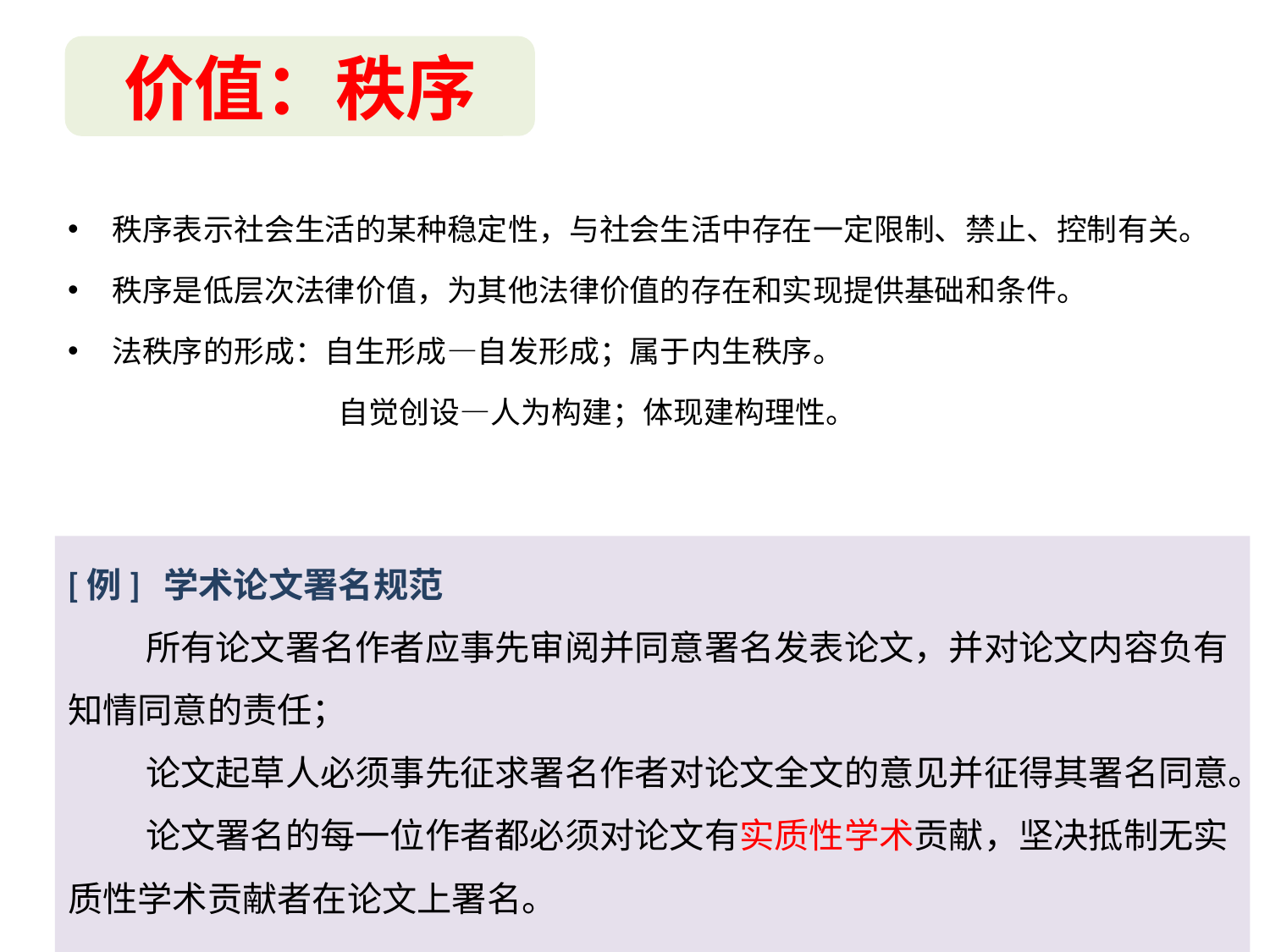

价值：秩序
秩序表示社会生活的某种稳定性，与社会生活中存在一定限制、禁止、控制有关。
秩序是低层次法律价值，为其他法律价值的存在和实现提供基础和条件。
法秩序的形成：自生形成—自发形成；属于内生秩序。
                                       自觉创设—人为构建；体现建构理性。
[例]  学术论文署名规范
         所有论文署名作者应事先审阅并同意署名发表论文，并对论文内容负有知情同意的责任；
         论文起草人必须事先征求署名作者对论文全文的意见并征得其署名同意。
         论文署名的每一位作者都必须对论文有实质性学术贡献，坚决抵制无实质性学术贡献者在论文上署名。